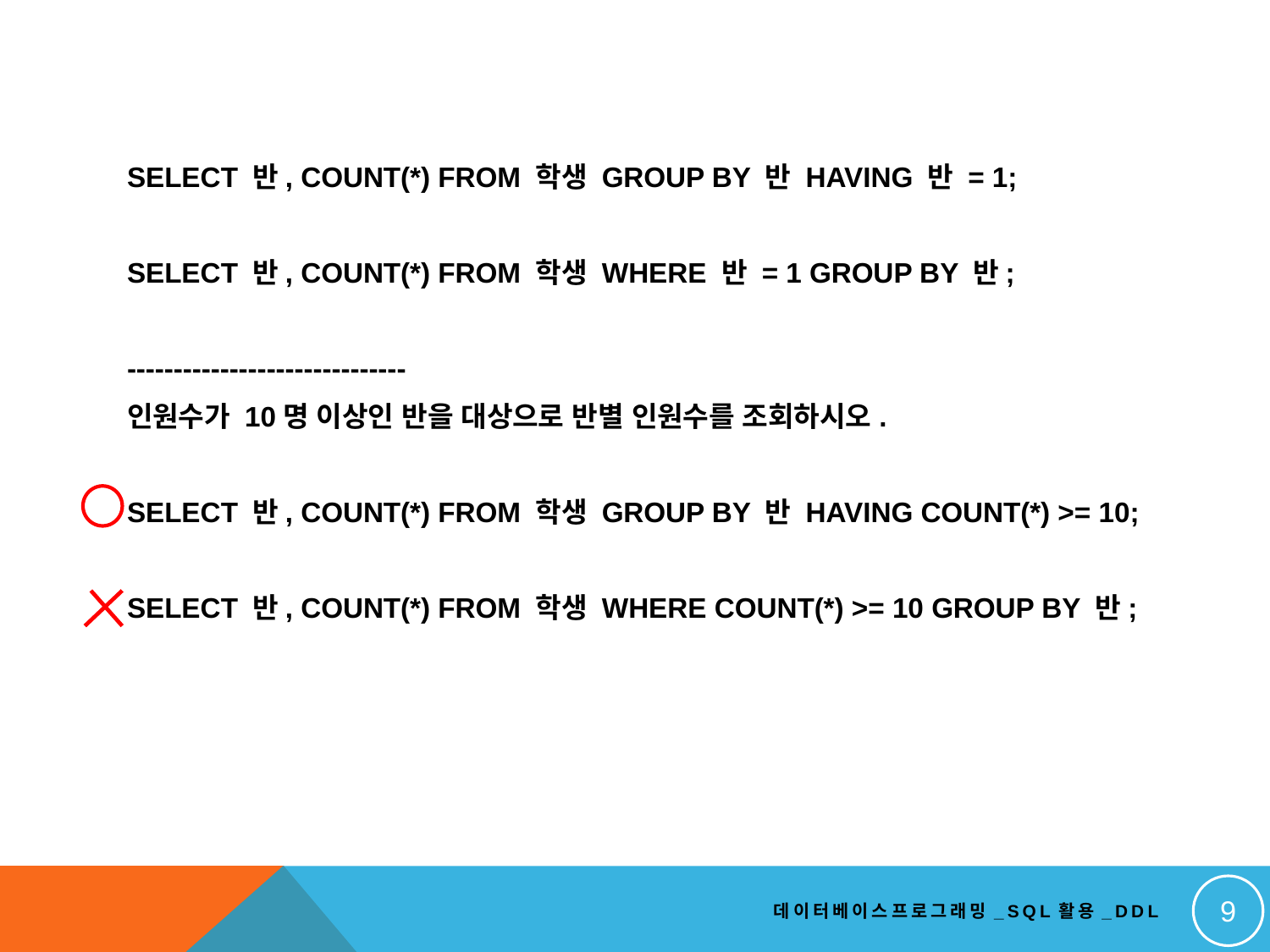

#
SELECT 반, COUNT(*) FROM 학생 GROUP BY 반 HAVING 반 = 1;

SELECT 반, COUNT(*) FROM 학생 WHERE 반 = 1 GROUP BY 반;

------------------------------
인원수가 10명 이상인 반을 대상으로 반별 인원수를 조회하시오.

SELECT 반, COUNT(*) FROM 학생 GROUP BY 반 HAVING COUNT(*) >= 10;

SELECT 반, COUNT(*) FROM 학생 WHERE COUNT(*) >= 10 GROUP BY 반;

9
데이터베이스프로그래밍_SQL활용_DDL